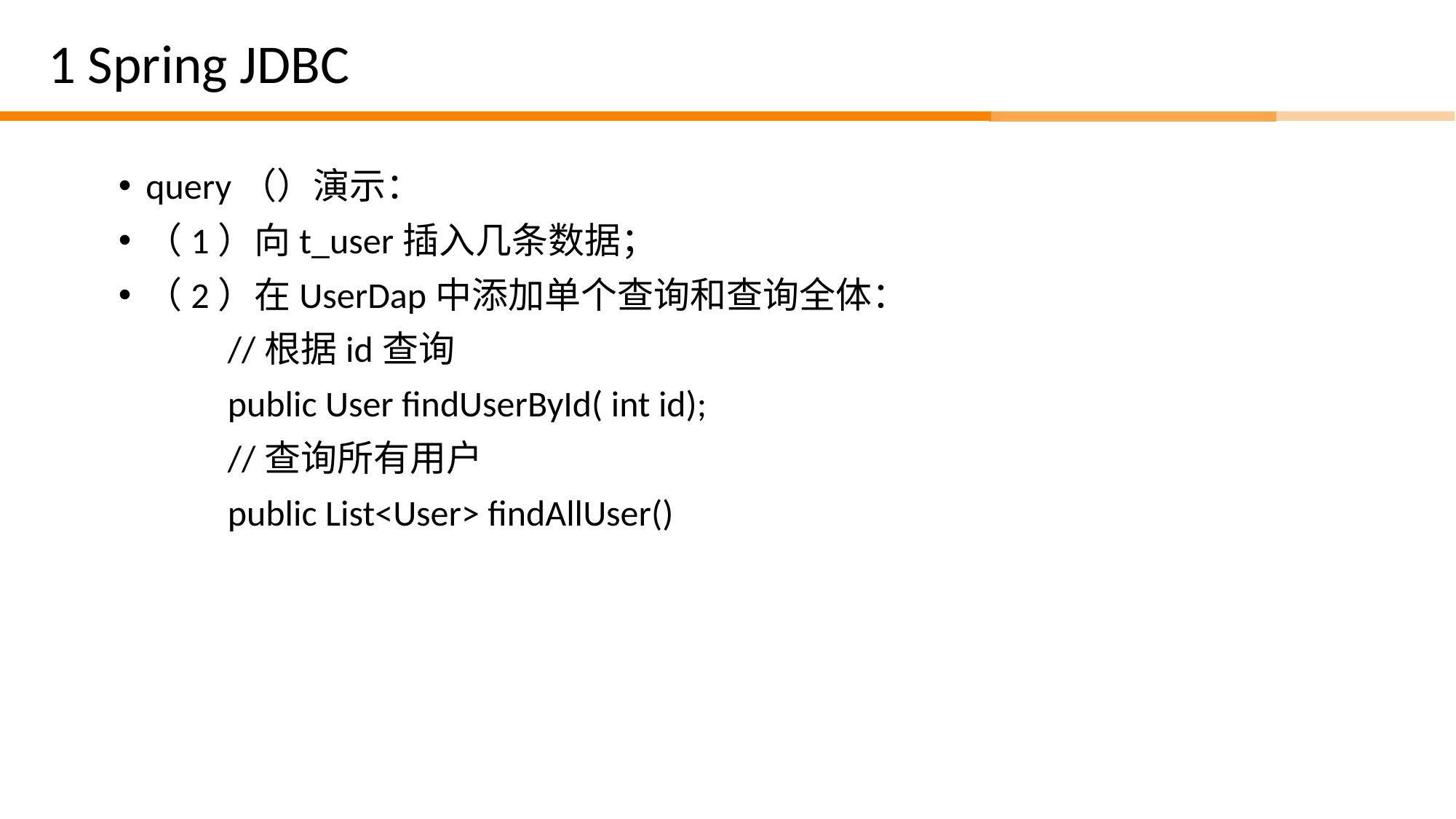

# 1 Spring JDBC
query（）演示：
（1）向t_user插入几条数据；
（2）在UserDap中添加单个查询和查询全体：
	//根据id查询
	public User findUserById( int id);
	//查询所有用户
	public List<User> findAllUser()